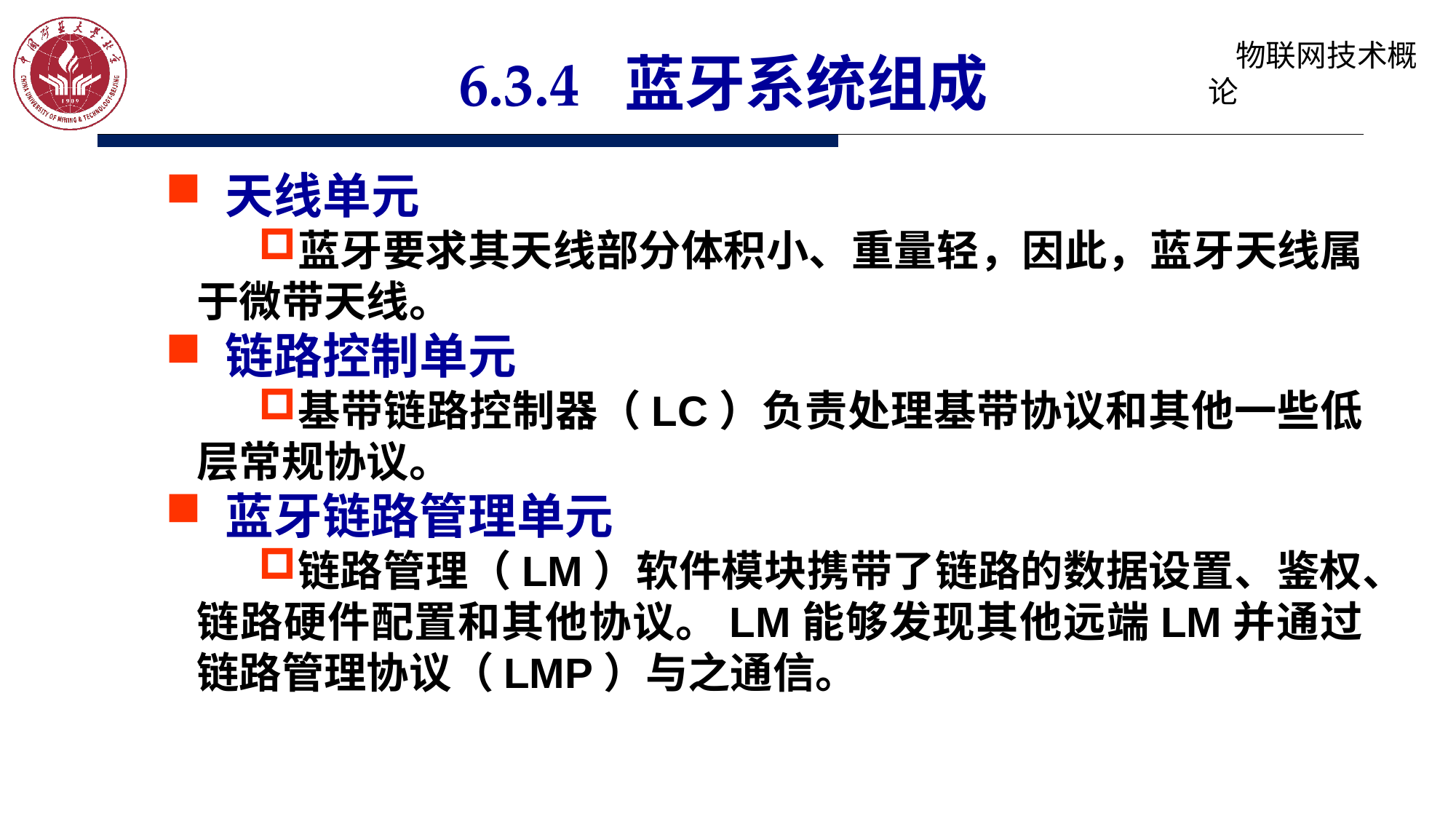

# 6.3.4  蓝牙系统组成
 天线单元
蓝牙要求其天线部分体积小、重量轻，因此，蓝牙天线属于微带天线。
 链路控制单元
基带链路控制器（LC）负责处理基带协议和其他一些低层常规协议。
 蓝牙链路管理单元
链路管理（LM）软件模块携带了链路的数据设置、鉴权、链路硬件配置和其他协议。LM能够发现其他远端LM并通过链路管理协议（LMP）与之通信。